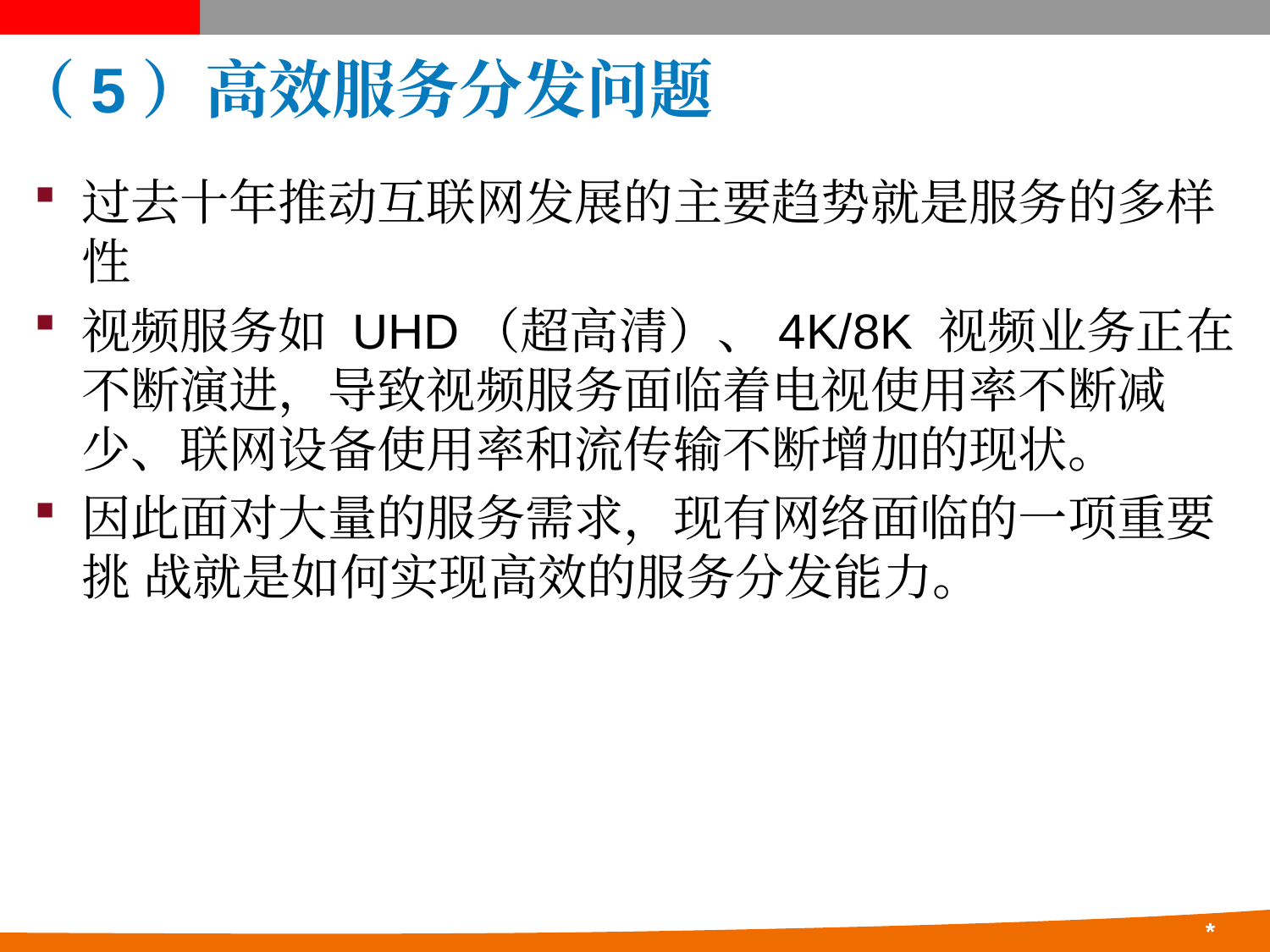

# （5）高效服务分发问题
过去十年推动互联网发展的主要趋势就是服务的多样性
视频服务如 UHD（超高清）、4K/8K 视频业务正在不断演进，导致视频服务面临着电视使用率不断减少、联网设备使用率和流传输不断增加的现状。
因此面对大量的服务需求，现有网络面临的一项重要挑 战就是如何实现高效的服务分发能力。